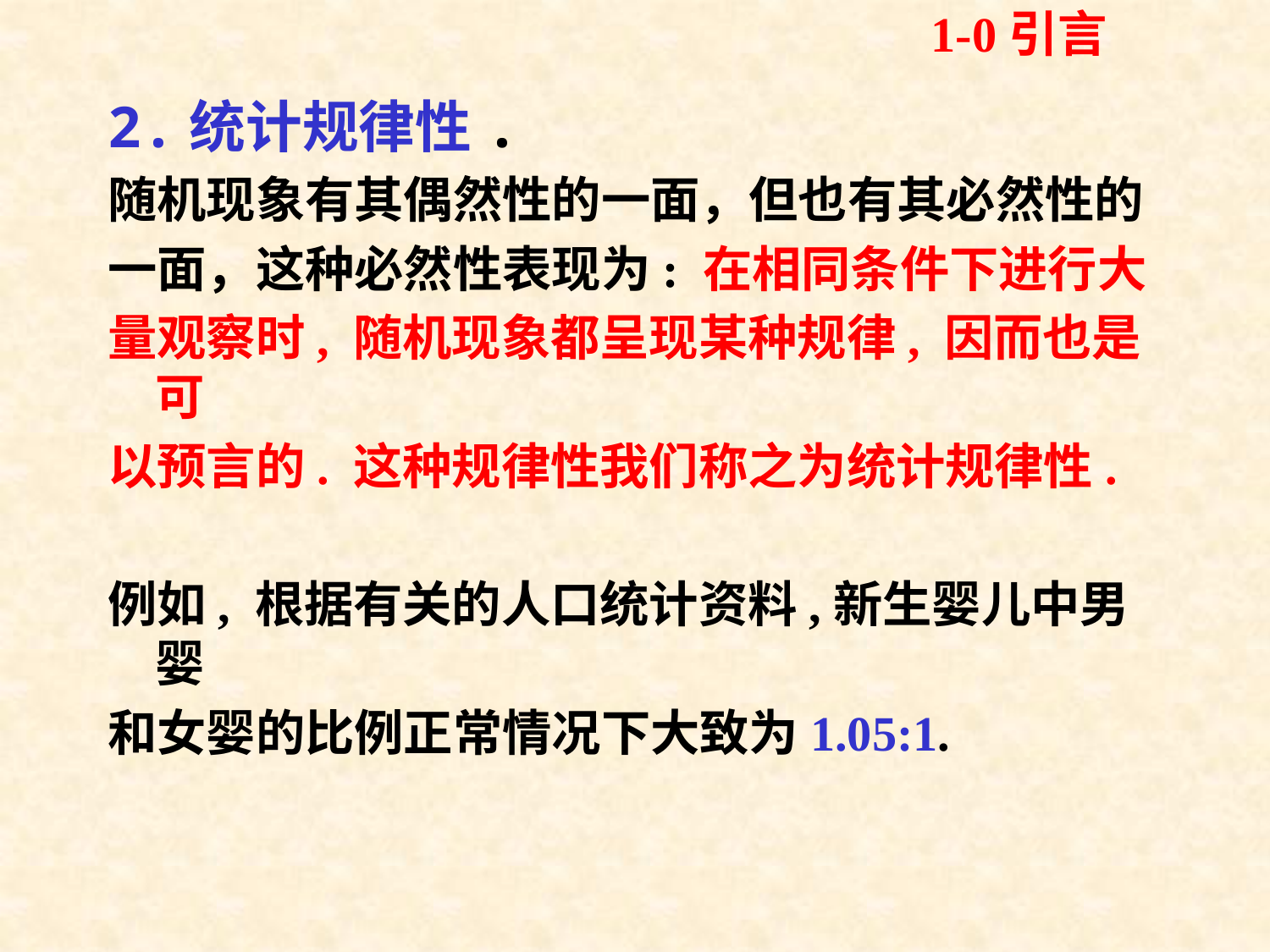

1-0引言
# 2.统计规律性.
随机现象有其偶然性的一面，但也有其必然性的
一面，这种必然性表现为: 在相同条件下进行大
量观察时, 随机现象都呈现某种规律, 因而也是可
以预言的. 这种规律性我们称之为统计规律性.

例如, 根据有关的人口统计资料,新生婴儿中男婴
和女婴的比例正常情况下大致为1.05:1.